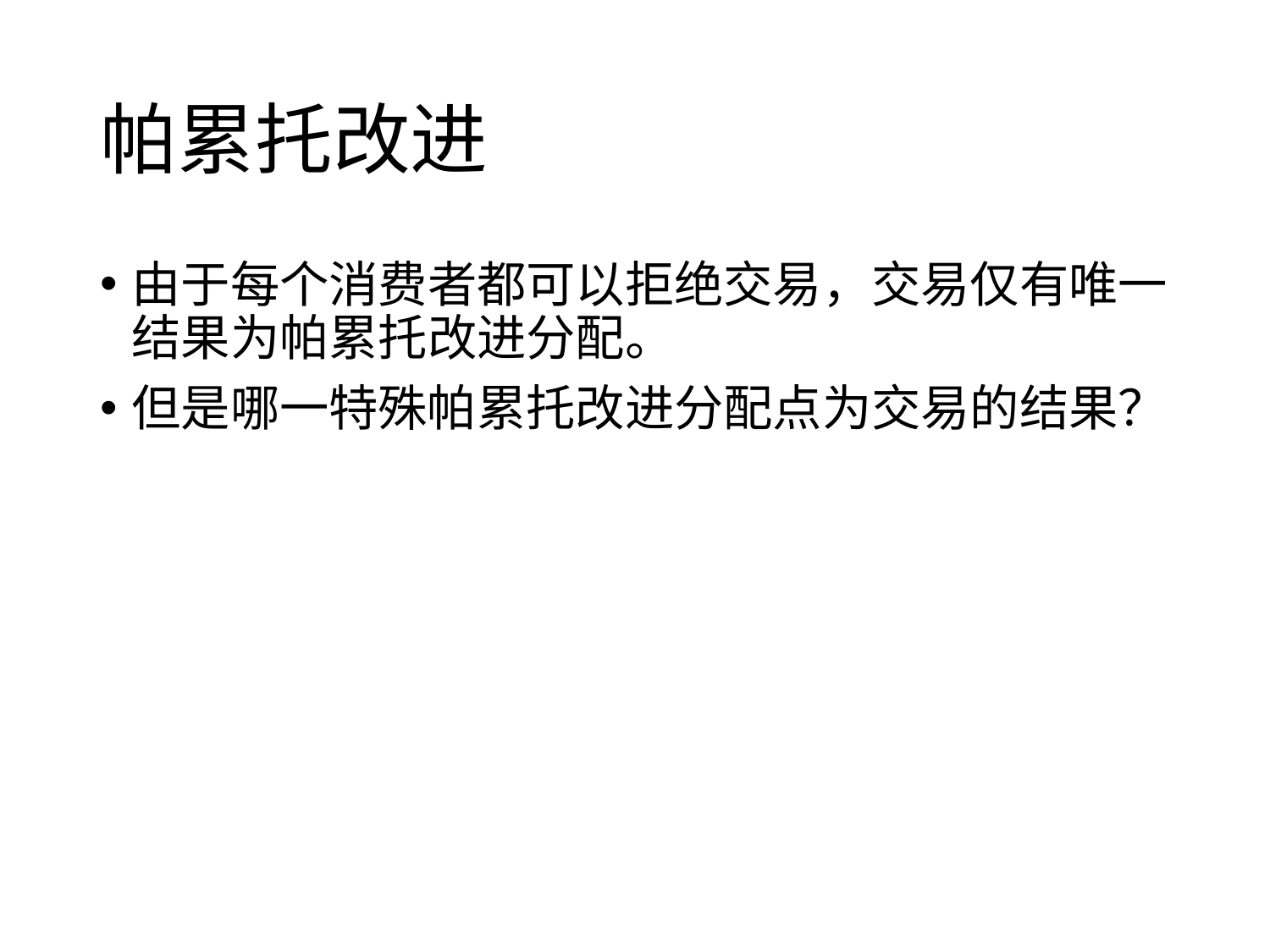

# 帕累托改进
由于每个消费者都可以拒绝交易，交易仅有唯一结果为帕累托改进分配。
但是哪一特殊帕累托改进分配点为交易的结果？